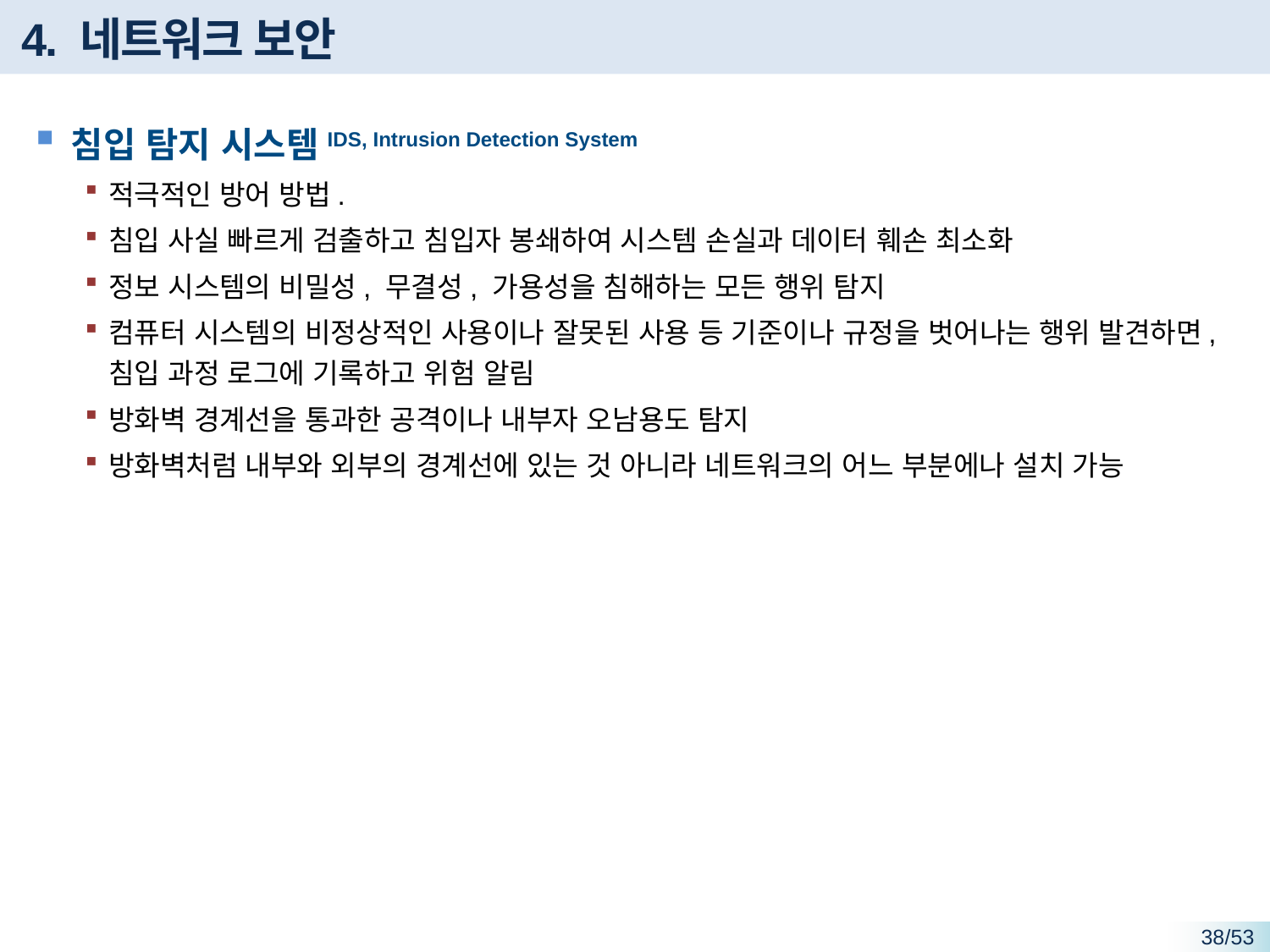

# 4. 네트워크 보안
침입 탐지 시스템IDS, Intrusion Detection System
적극적인 방어 방법.
침입 사실 빠르게 검출하고 침입자 봉쇄하여 시스템 손실과 데이터 훼손 최소화
정보 시스템의 비밀성, 무결성, 가용성을 침해하는 모든 행위 탐지
컴퓨터 시스템의 비정상적인 사용이나 잘못된 사용 등 기준이나 규정을 벗어나는 행위 발견하면, 침입 과정 로그에 기록하고 위험 알림
방화벽 경계선을 통과한 공격이나 내부자 오남용도 탐지
방화벽처럼 내부와 외부의 경계선에 있는 것 아니라 네트워크의 어느 부분에나 설치 가능